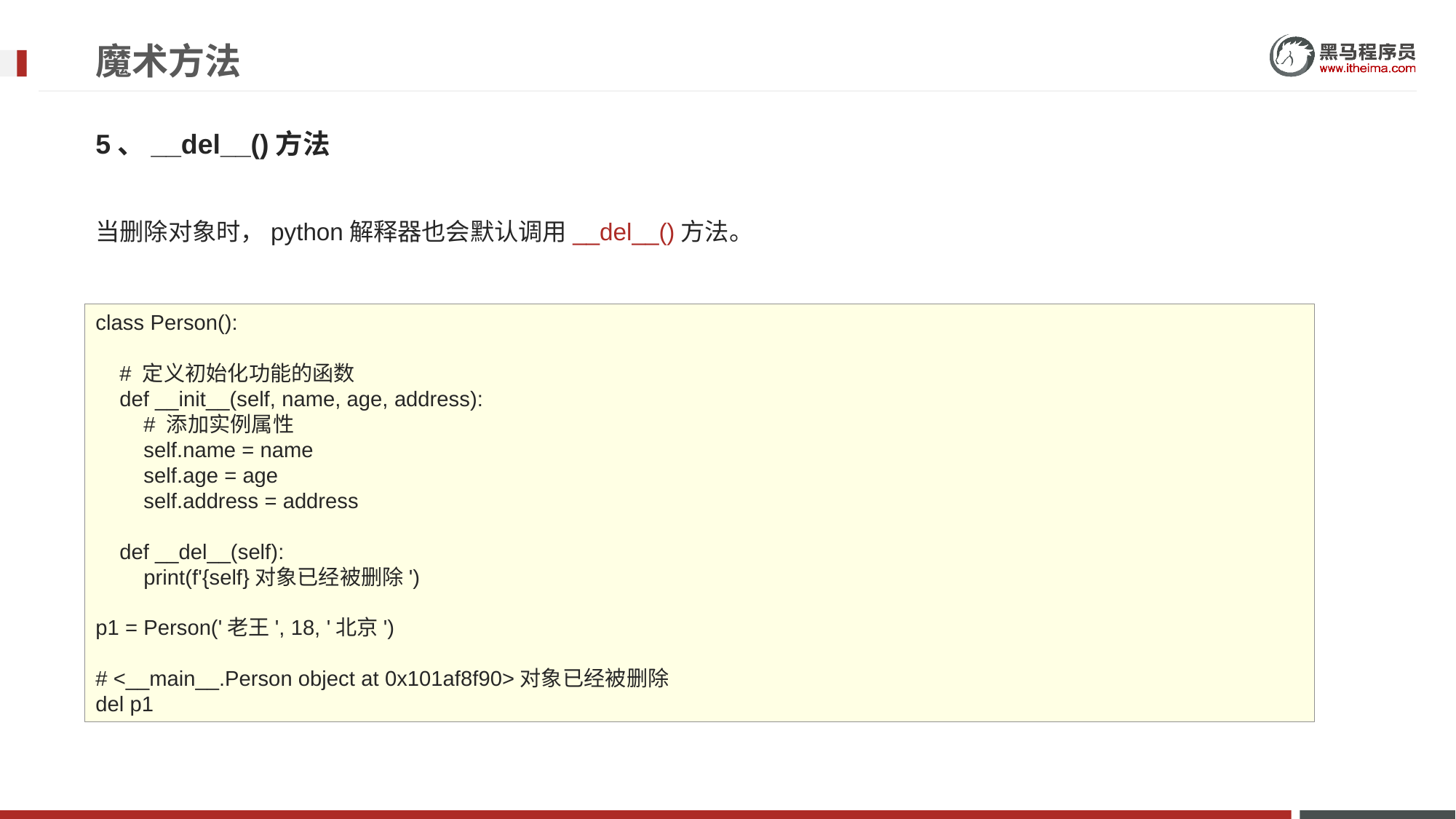

# 魔术方法
5、__del__()方法
当删除对象时，python解释器也会默认调用__del__()方法。
class Person():

    # 定义初始化功能的函数
    def __init__(self, name, age, address):
        # 添加实例属性
        self.name = name
        self.age = age
        self.address = address

    def __del__(self):
        print(f'{self}对象已经被删除')

p1 = Person('老王', 18, '北京')

# <__main__.Person object at 0x101af8f90>对象已经被删除
del p1